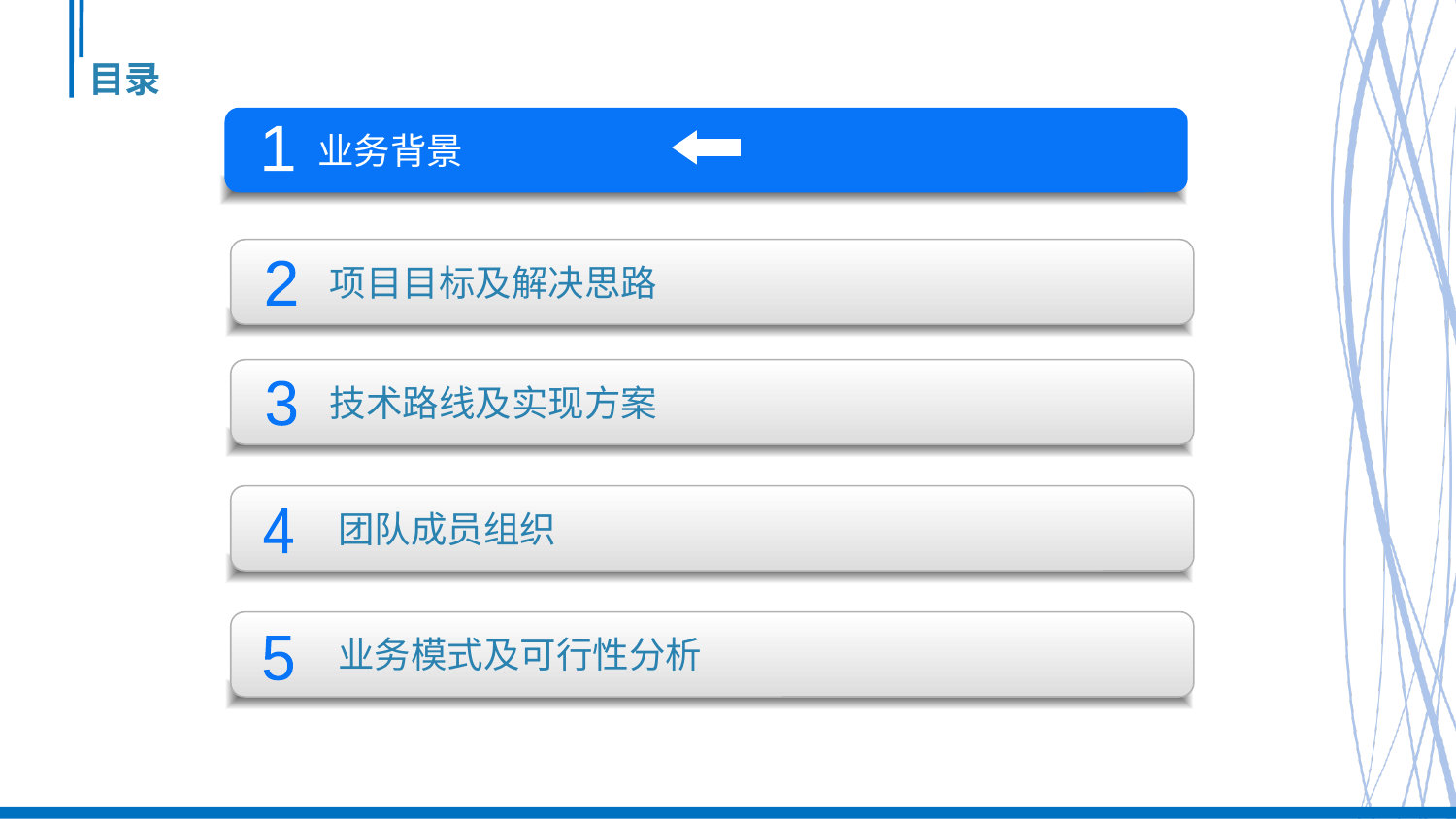

# 目录

      业务背景
1

项目目标及解决思路
2

技术路线及实现方案
3

团队成员组织
4

业务模式及可行性分析

5